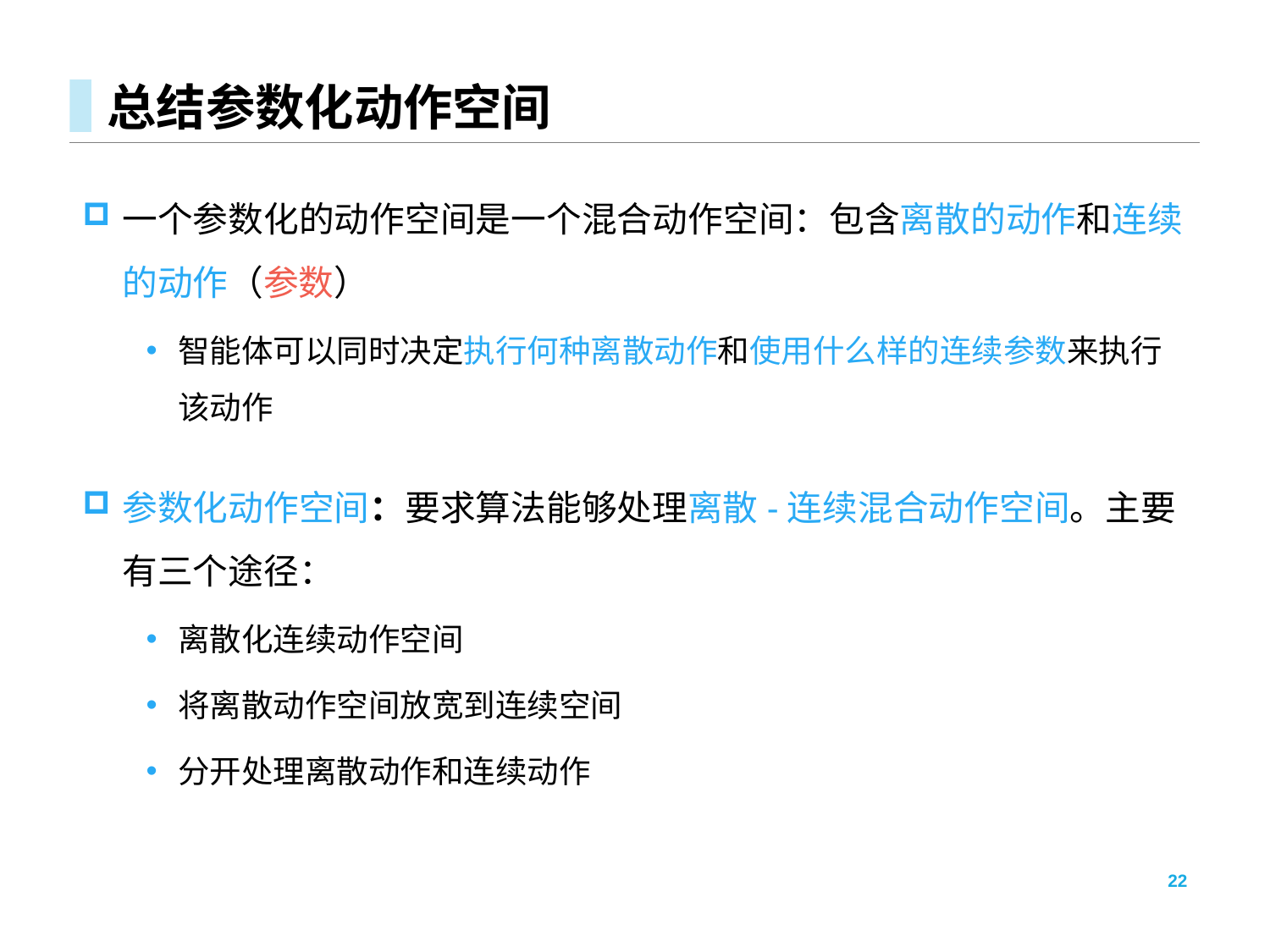

# 总结参数化动作空间
一个参数化的动作空间是一个混合动作空间：包含离散的动作和连续的动作（参数）
智能体可以同时决定执行何种离散动作和使用什么样的连续参数来执行该动作
参数化动作空间：要求算法能够处理离散-连续混合动作空间。主要有三个途径：
离散化连续动作空间
将离散动作空间放宽到连续空间
分开处理离散动作和连续动作
22